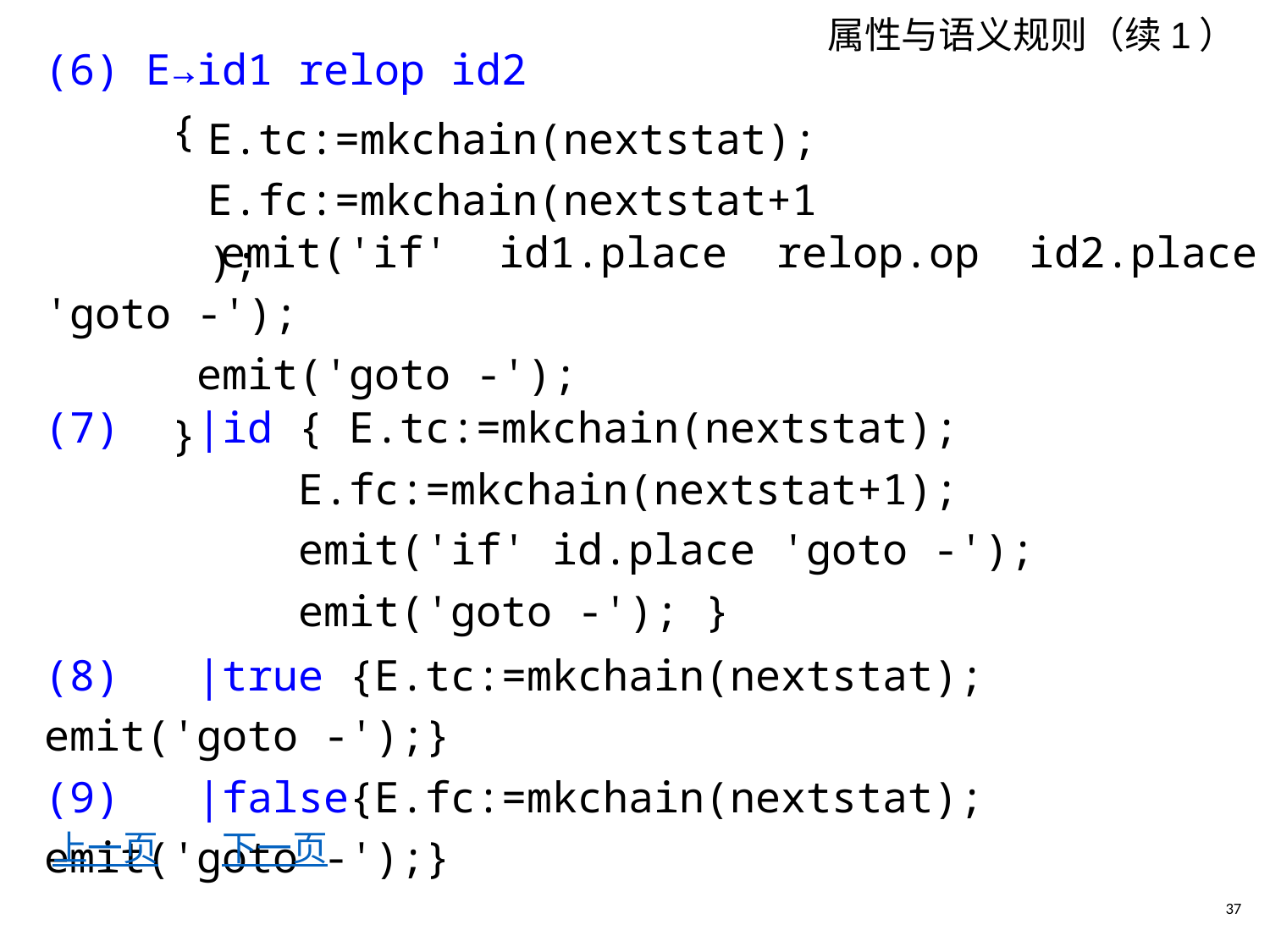

# 属性与语义规则（续1）
(6) E→id1 relop id2
     {

	 emit('if' id1.place relop.op id2.place 'goto -');
  	 emit('goto -');
     }
E.tc:=mkchain(nextstat);
E.fc:=mkchain(nextstat+1);
(7)   |id { E.tc:=mkchain(nextstat);
	 	E.fc:=mkchain(nextstat+1);
      	emit('if' id.place 'goto -');
      	emit('goto -'); }
(8)   |true {E.tc:=mkchain(nextstat); emit('goto -');}
(9)   |false{E.fc:=mkchain(nextstat); emit('goto -');}
上一页
下一页
37